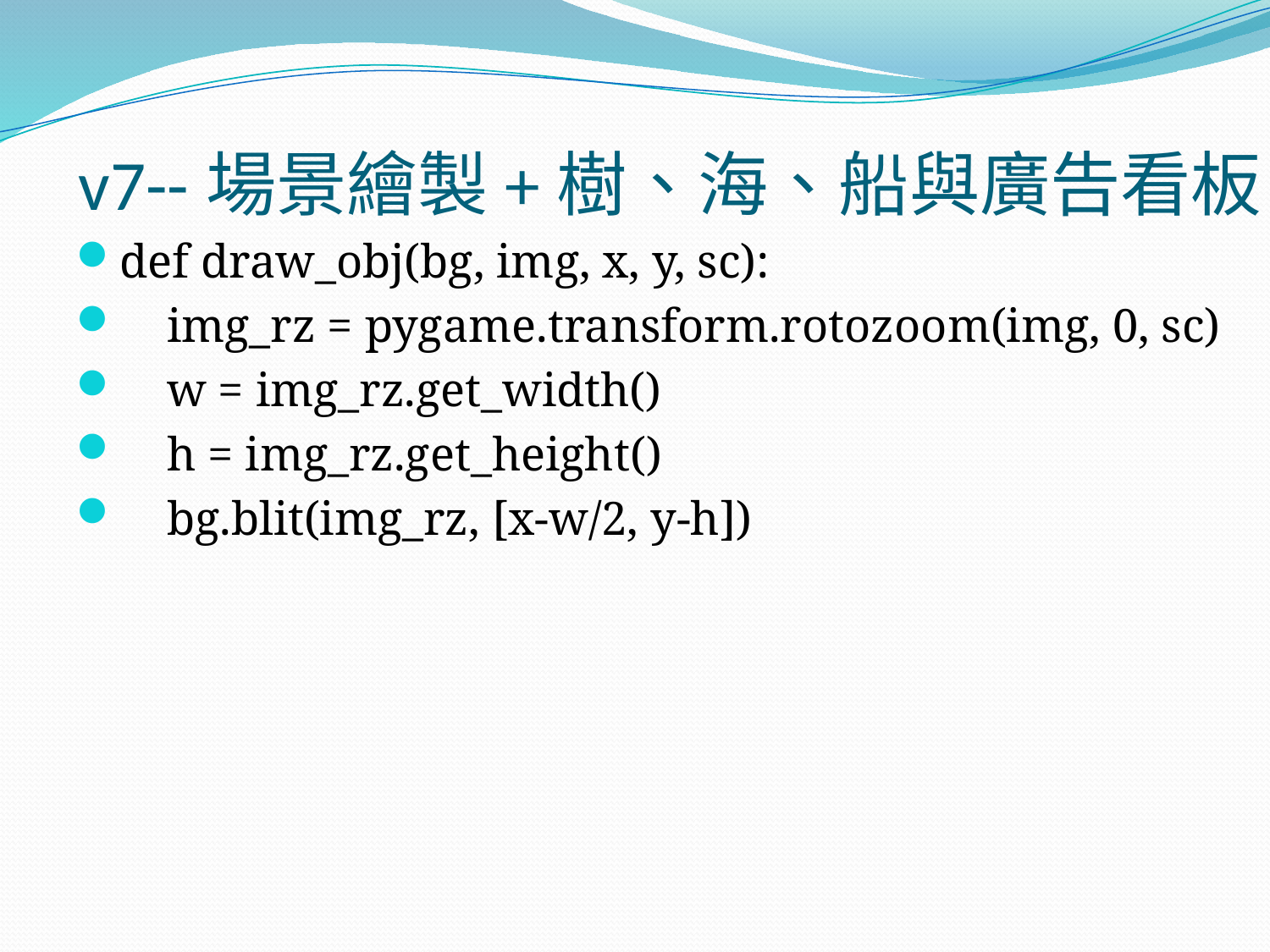

# v7--場景繪製+樹、海、船與廣告看板
def draw_obj(bg, img, x, y, sc):
    img_rz = pygame.transform.rotozoom(img, 0, sc)
    w = img_rz.get_width()
    h = img_rz.get_height()
    bg.blit(img_rz, [x-w/2, y-h])